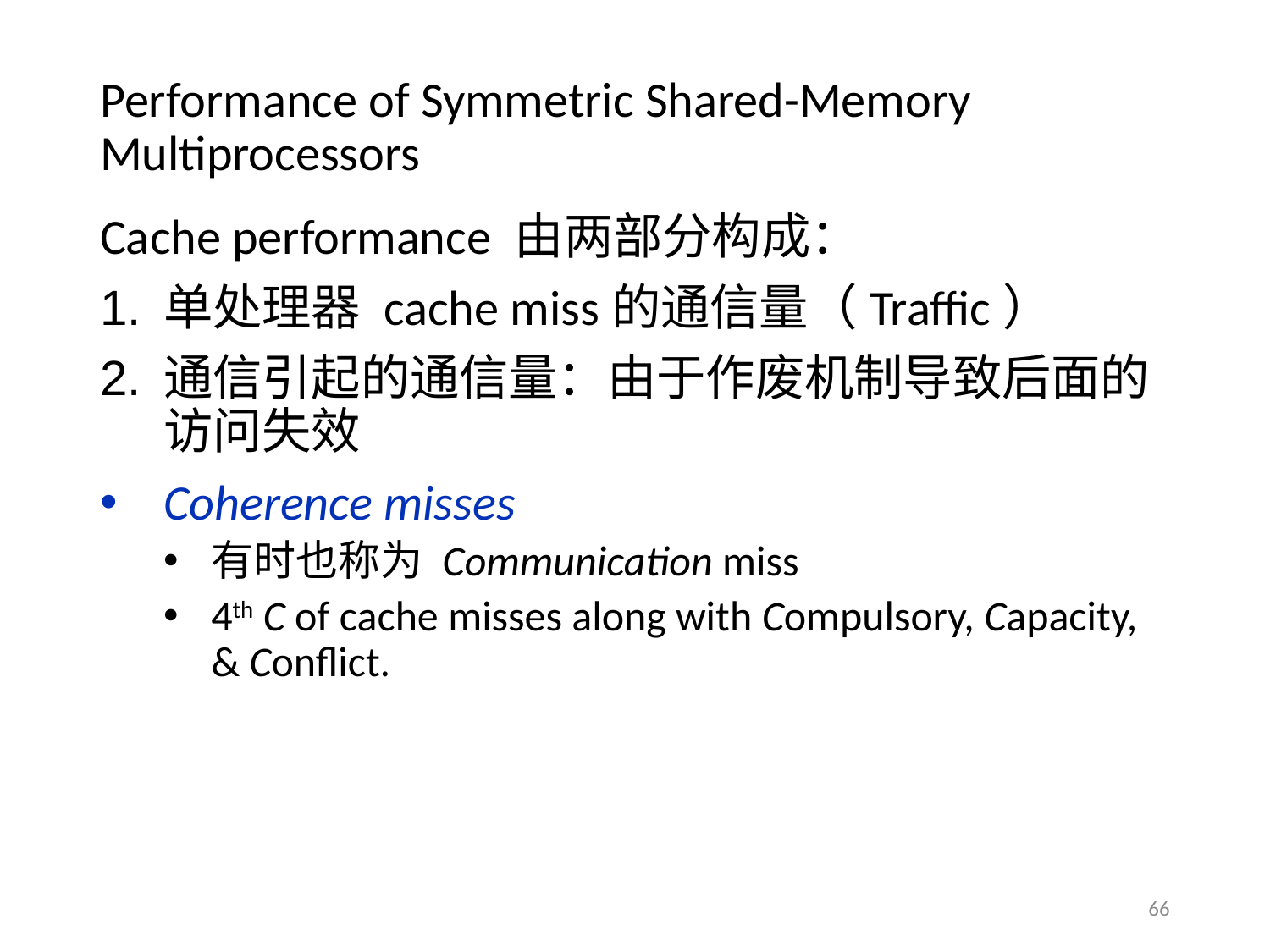

# Performance of Symmetric Shared-Memory Multiprocessors
Cache performance 由两部分构成：
单处理器 cache miss的通信量（Traffic）
通信引起的通信量：由于作废机制导致后面的访问失效
Coherence misses
有时也称为 Communication miss
4th C of cache misses along with Compulsory, Capacity, & Conflict.
66